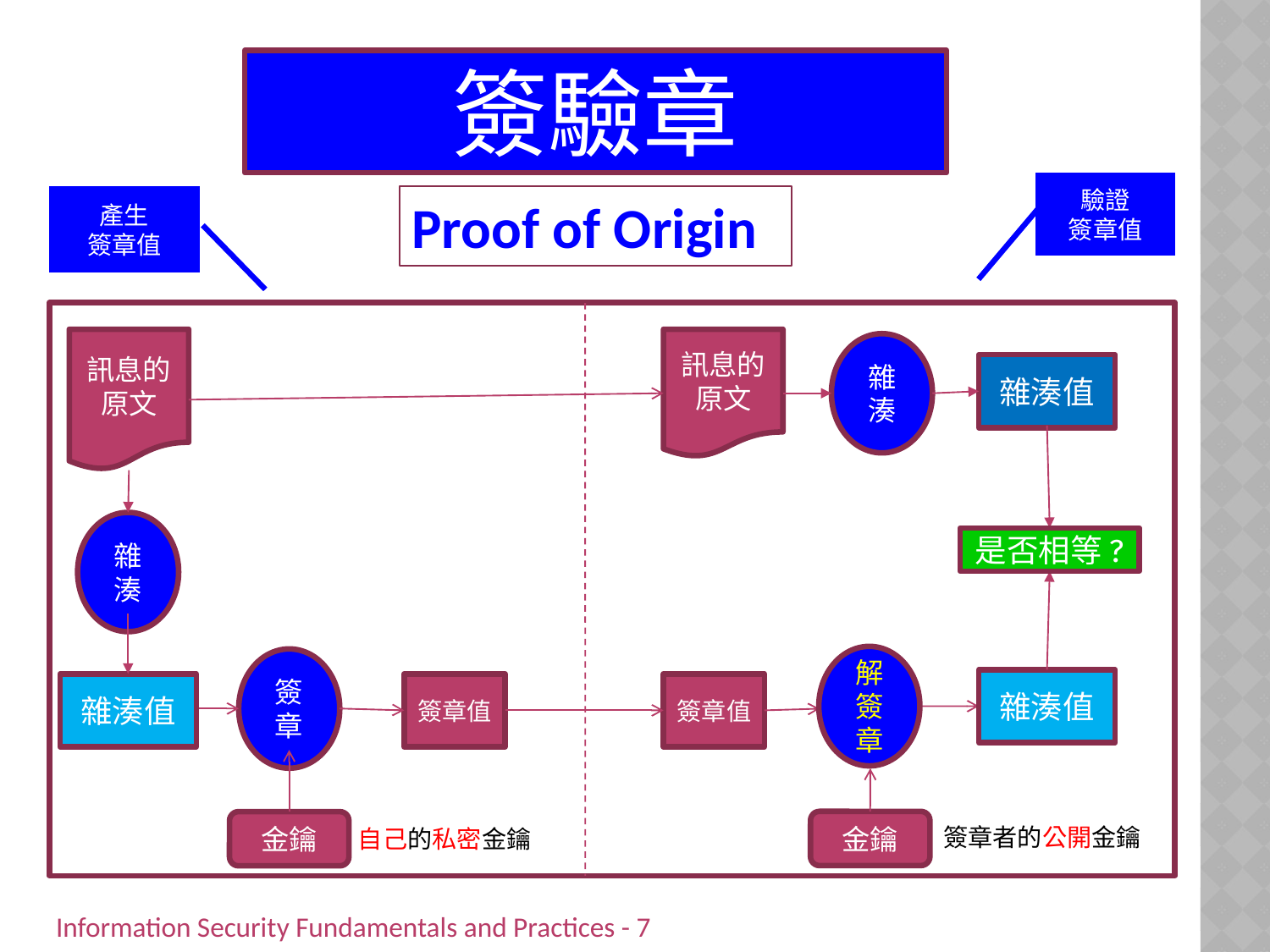

簽驗章
驗證
簽章值
Proof of Origin
產生
簽章值

訊息的原文
訊息的原文
雜湊
雜湊值
雜湊
是否相等?
解簽章
簽章
雜湊值
雜湊值
簽章值
簽章值
金鑰
金鑰
簽章者的公開金鑰
自己的私密金鑰